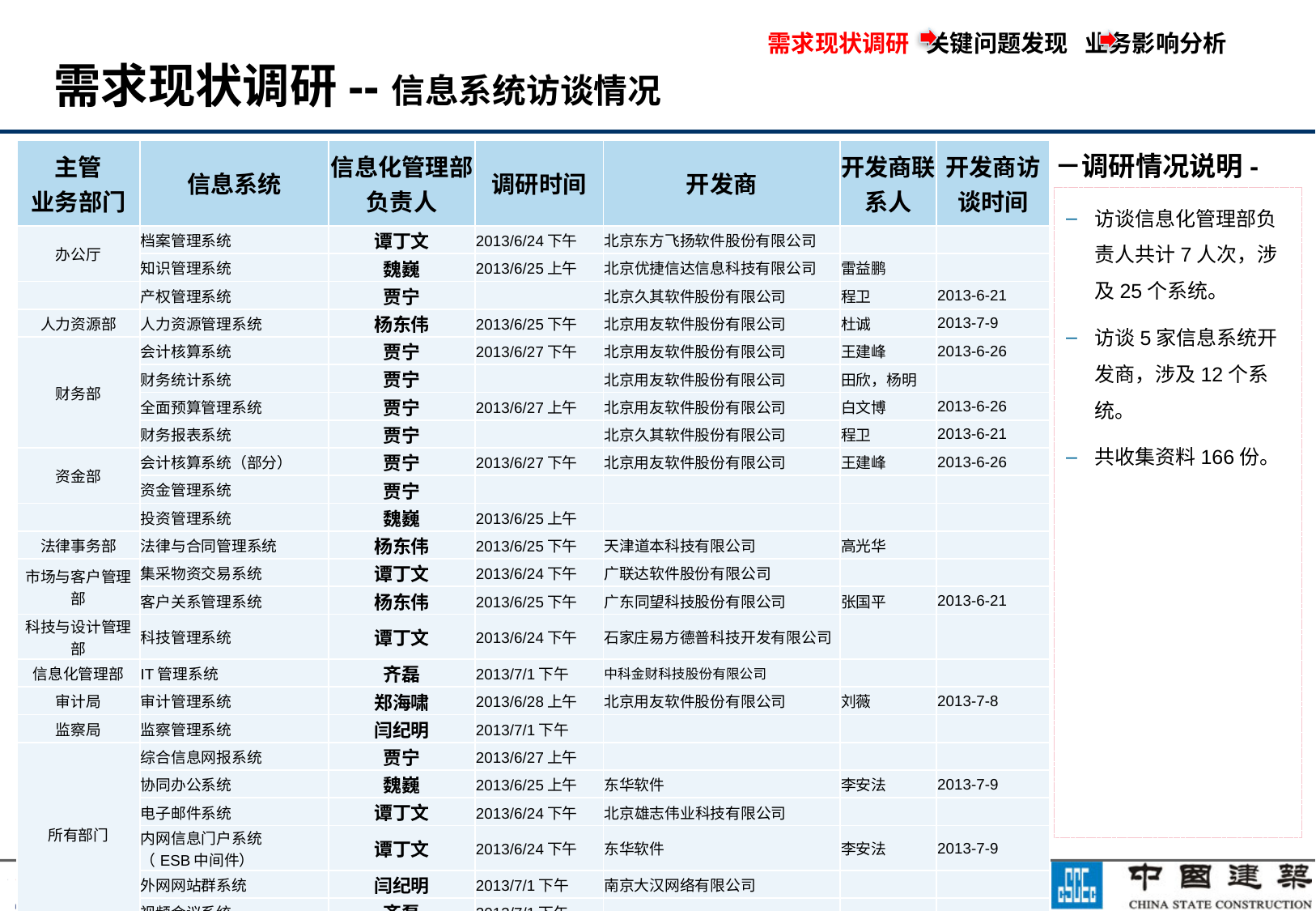

需求现状调研   关键问题发现   业务影响分析
# 需求现状调研--信息系统访谈情况

| 主管 业务部门 | 信息系统 | 信息化管理部负责人 | 调研时间 | 开发商 | 开发商联系人 | 开发商访谈时间 |
| --- | --- | --- | --- | --- | --- | --- |
| 办公厅 | 档案管理系统 | 谭丁文 | 2013/6/24下午 | 北京东方飞扬软件股份有限公司 |  |  |
|  | 知识管理系统 | 魏巍 | 2013/6/25上午 | 北京优捷信达信息科技有限公司 | 雷益鹏 |  |
|  | 产权管理系统 | 贾宁 |  | 北京久其软件股份有限公司 | 程卫 | 2013-6-21 |
| 人力资源部 | 人力资源管理系统 | 杨东伟 | 2013/6/25下午 | 北京用友软件股份有限公司 | 杜诚 | 2013-7-9 |
| 财务部 | 会计核算系统 | 贾宁 | 2013/6/27下午 | 北京用友软件股份有限公司 | 王建峰 | 2013-6-26 |
|  | 财务统计系统 | 贾宁 |  | 北京用友软件股份有限公司 | 田欣，杨明 |  |
|  | 全面预算管理系统 | 贾宁 | 2013/6/27上午 | 北京用友软件股份有限公司 | 白文博 | 2013-6-26 |
|  | 财务报表系统 | 贾宁 |  | 北京久其软件股份有限公司 | 程卫 | 2013-6-21 |
| 资金部 | 会计核算系统（部分） | 贾宁 | 2013/6/27下午 | 北京用友软件股份有限公司 | 王建峰 | 2013-6-26 |
|  | 资金管理系统 | 贾宁 |  |  |  |  |
|  | 投资管理系统 | 魏巍 | 2013/6/25上午 |  |  |  |
| 法律事务部 | 法律与合同管理系统 | 杨东伟 | 2013/6/25下午 | 天津道本科技有限公司 | 高光华 |  |
| 市场与客户管理部 | 集采物资交易系统 | 谭丁文 | 2013/6/24下午 | 广联达软件股份有限公司 |  |  |
|  | 客户关系管理系统 | 杨东伟 | 2013/6/25下午 | 广东同望科技股份有限公司 | 张国平 | 2013-6-21 |
| 科技与设计管理部 | 科技管理系统 | 谭丁文 | 2013/6/24下午 | 石家庄易方德普科技开发有限公司 |  |  |
| 信息化管理部 | IT管理系统 | 齐磊 | 2013/7/1下午 | 中科金财科技股份有限公司 |  |  |
| 审计局 | 审计管理系统 | 郑海啸 | 2013/6/28上午 | 北京用友软件股份有限公司 | 刘薇 | 2013-7-8 |
| 监察局 | 监察管理系统 | 闫纪明 | 2013/7/1下午 |  |  |  |
| 所有部门 | 综合信息网报系统 | 贾宁 | 2013/6/27上午 |  |  |  |
|  | 协同办公系统 | 魏巍 | 2013/6/25上午 | 东华软件 | 李安法 | 2013-7-9 |
|  | 电子邮件系统 | 谭丁文 | 2013/6/24下午 | 北京雄志伟业科技有限公司 |  |  |
|  | 内网信息门户系统 （ESB中间件） | 谭丁文 | 2013/6/24下午 | 东华软件 | 李安法 | 2013-7-9 |
|  | 外网网站群系统 | 闫纪明 | 2013/7/1下午 | 南京大汉网络有限公司 |  |  |
|  | 视频会议系统 | 齐磊 | 2013/7/1下午 |  |  |  |
| 安全质量环境部 | 项目管理系统 | 谭丁文 | 2013/6/24下午 |  |  |  |
－调研情况说明-
访谈信息化管理部负责人共计7人次，涉及25个系统。
访谈5家信息系统开发商，涉及12个系统。
共收集资料166份。